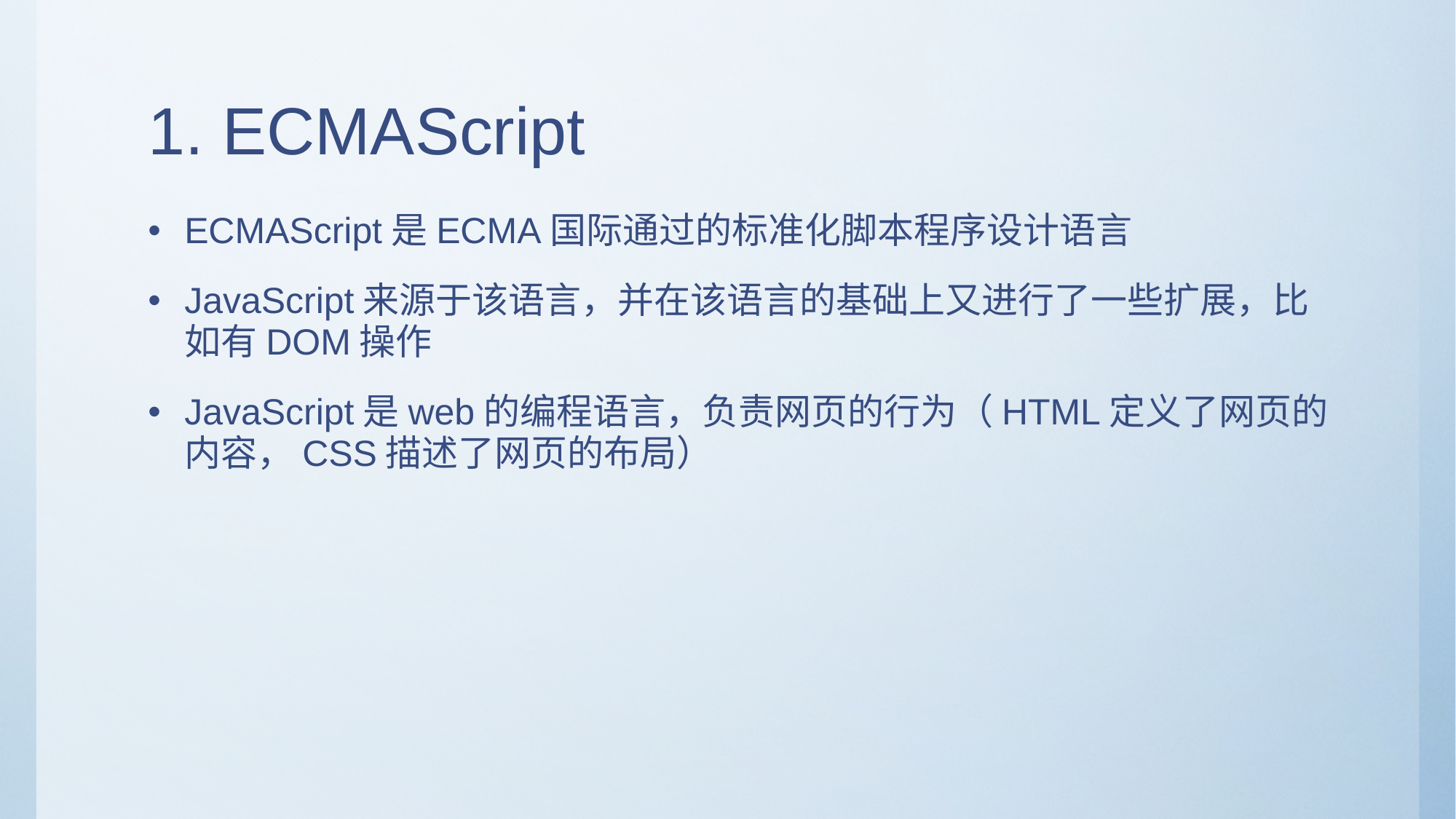

# 1. ECMAScript
ECMAScript是ECMA国际通过的标准化脚本程序设计语言
JavaScript来源于该语言，并在该语言的基础上又进行了一些扩展，比如有DOM操作
JavaScript是web的编程语言，负责网页的行为（HTML定义了网页的内容，CSS描述了网页的布局）